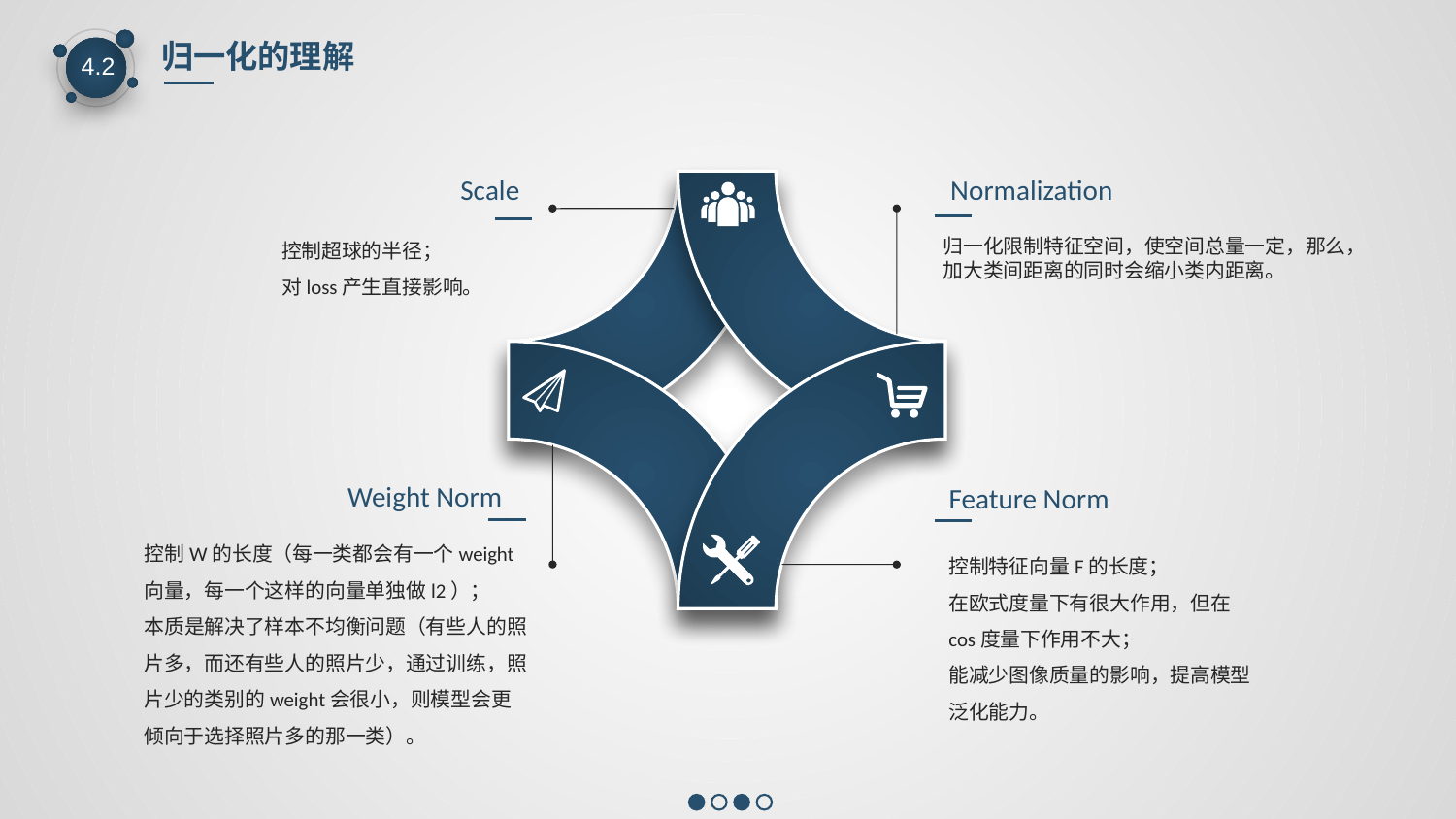

归一化的理解
4.2
Scale
Normalization

控制超球的半径；
对loss产生直接影响。
归一化限制特征空间，使空间总量一定，那么，加大类间距离的同时会缩小类内距离。

Weight Norm
Feature Norm
控制W的长度（每一类都会有一个weight向量，每一个这样的向量单独做l2）；
本质是解决了样本不均衡问题（有些人的照片多，而还有些人的照片少，通过训练，照片少的类别的weight会很小，则模型会更倾向于选择照片多的那一类）。

控制特征向量F的长度；
在欧式度量下有很大作用，但在cos度量下作用不大；
能减少图像质量的影响，提高模型泛化能力。